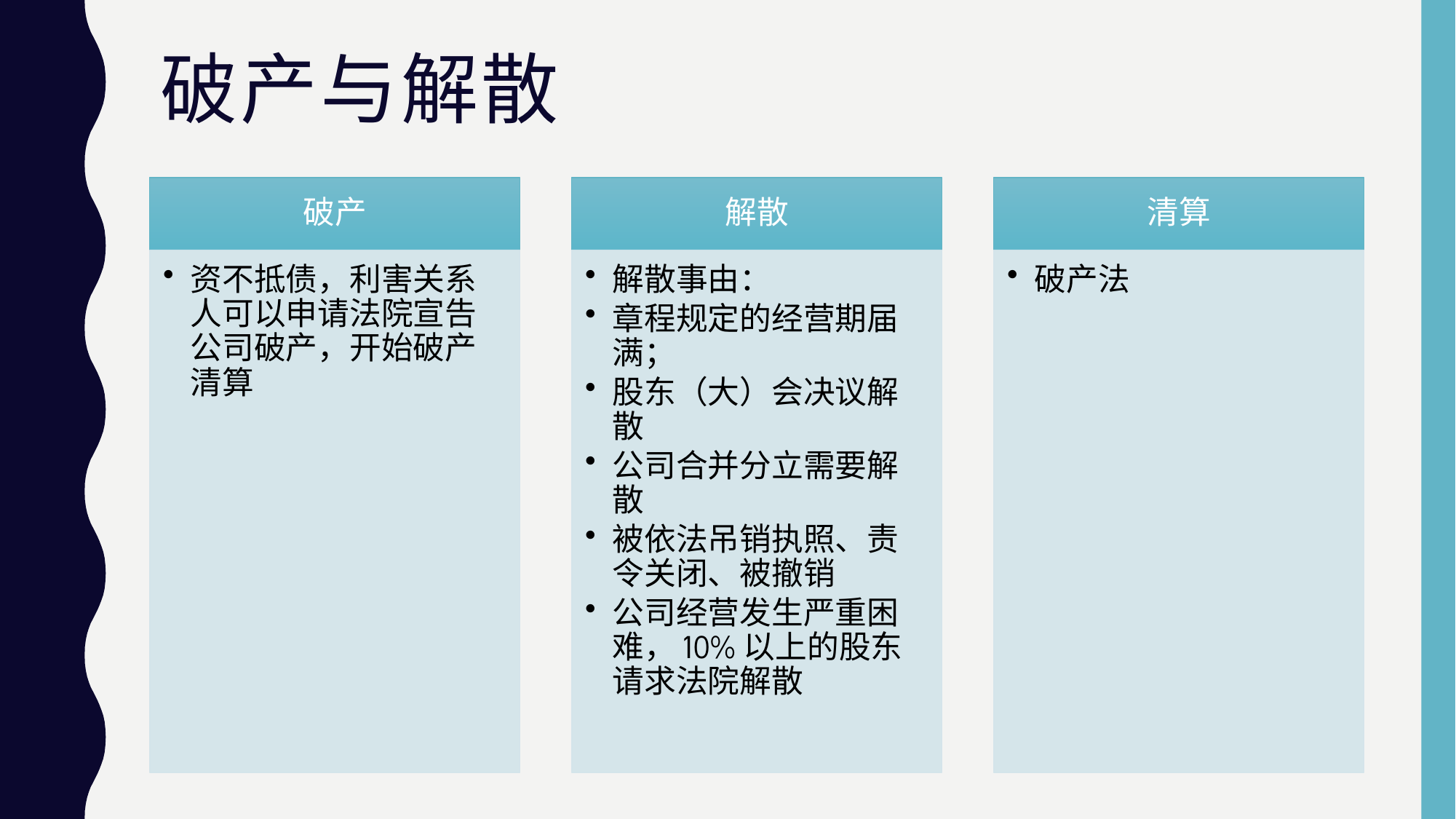

# 破产与解散
破产
资不抵债，利害关系人可以申请法院宣告公司破产，开始破产清算
解散
解散事由：
章程规定的经营期届满；
股东（大）会决议解散
公司合并分立需要解散
被依法吊销执照、责令关闭、被撤销
公司经营发生严重困难，10%以上的股东请求法院解散
清算
破产法